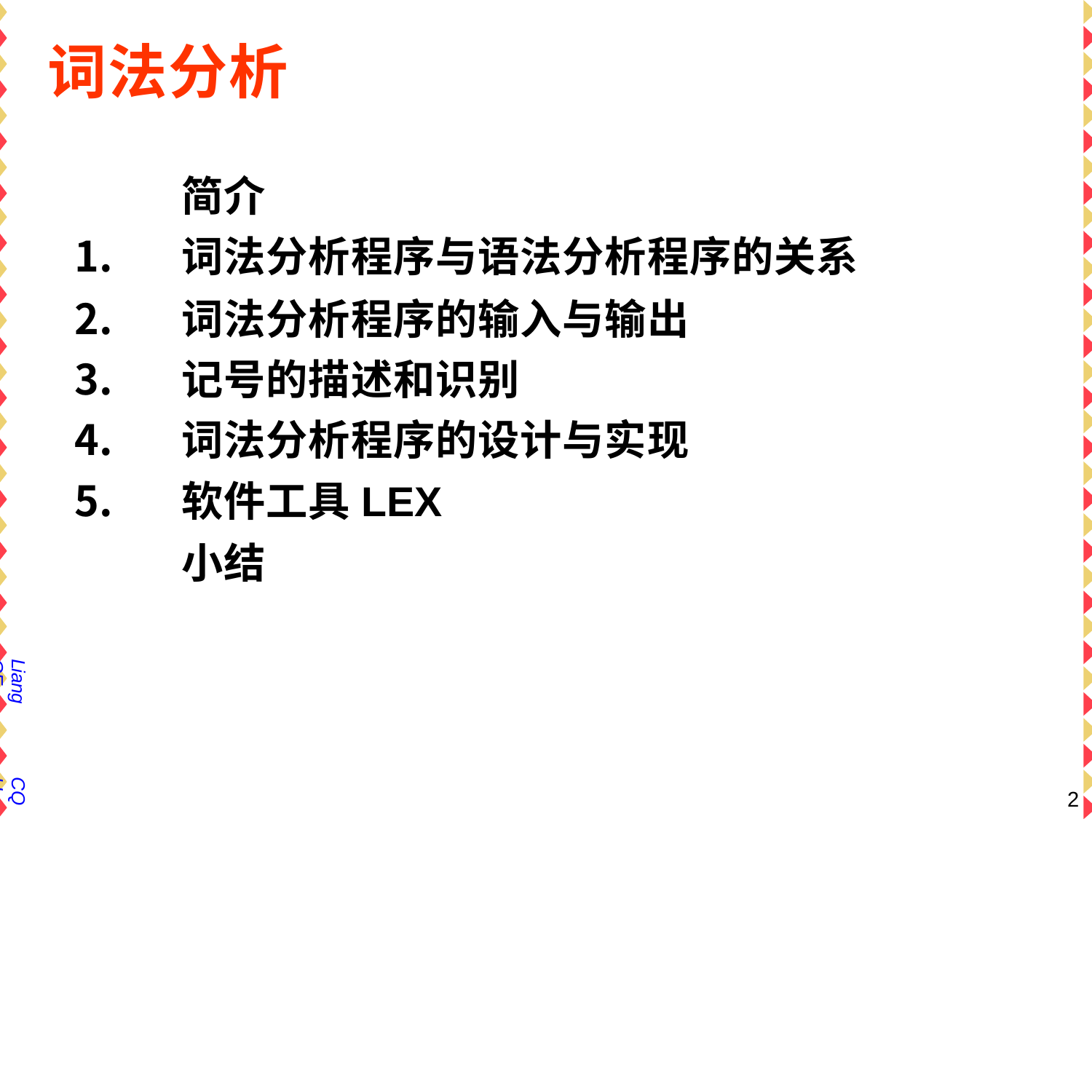

# 词法分析
简介
词法分析程序与语法分析程序的关系
词法分析程序的输入与输出
记号的描述和识别
词法分析程序的设计与实现
软件工具LEX
小结
Liang GE
CQU
2